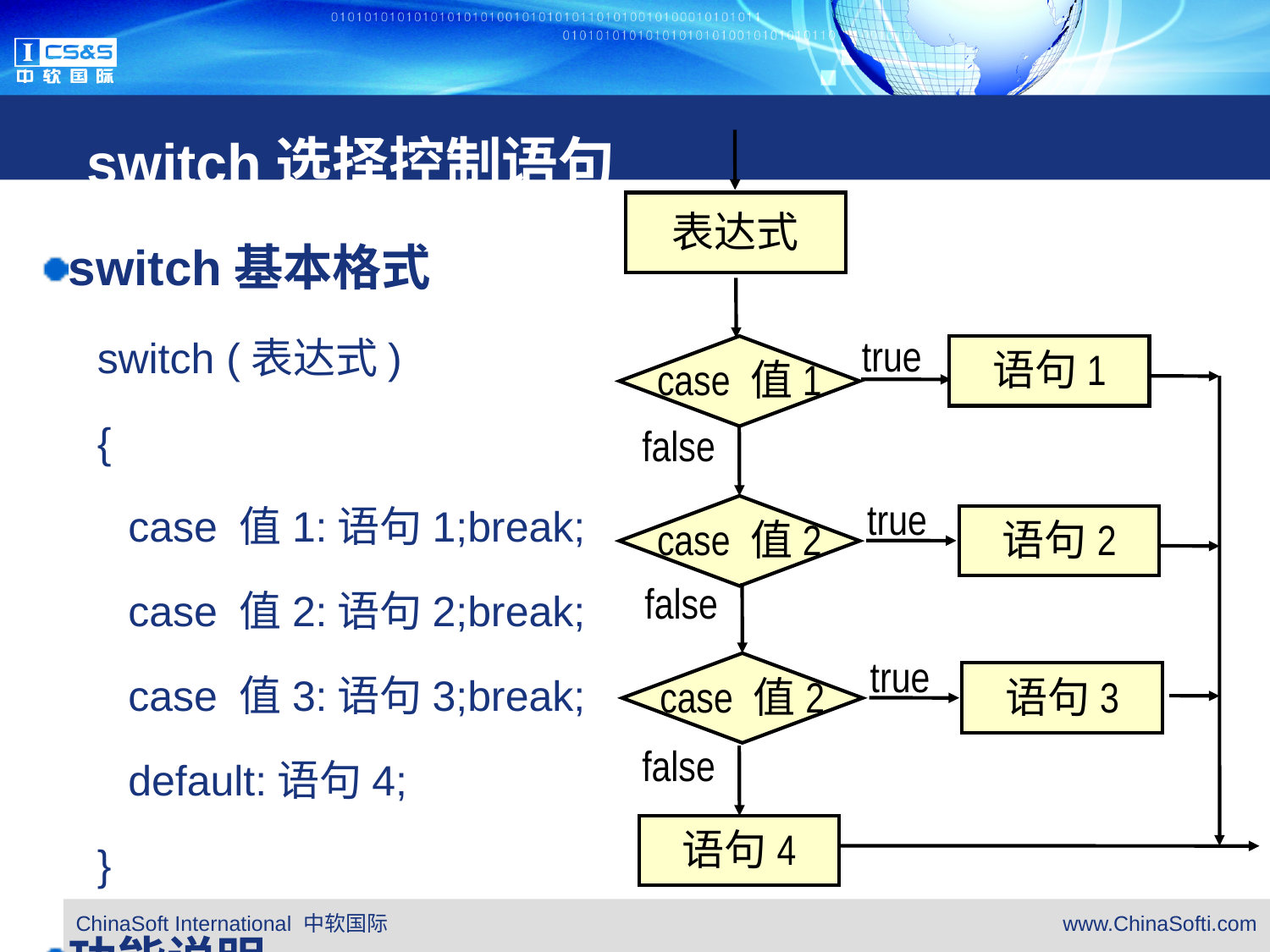

# switch选择控制语句

表达式
switch基本格式
switch (表达式)
{
	case 值1:语句1;break;
	case 值2:语句2;break;
	case 值3:语句3;break;
	default:语句4;
}
功能说明
计算过程参考右图

true
语句1
case 值1

false

true
case 值2
语句2

false

true
case 值2
语句3

false

语句4